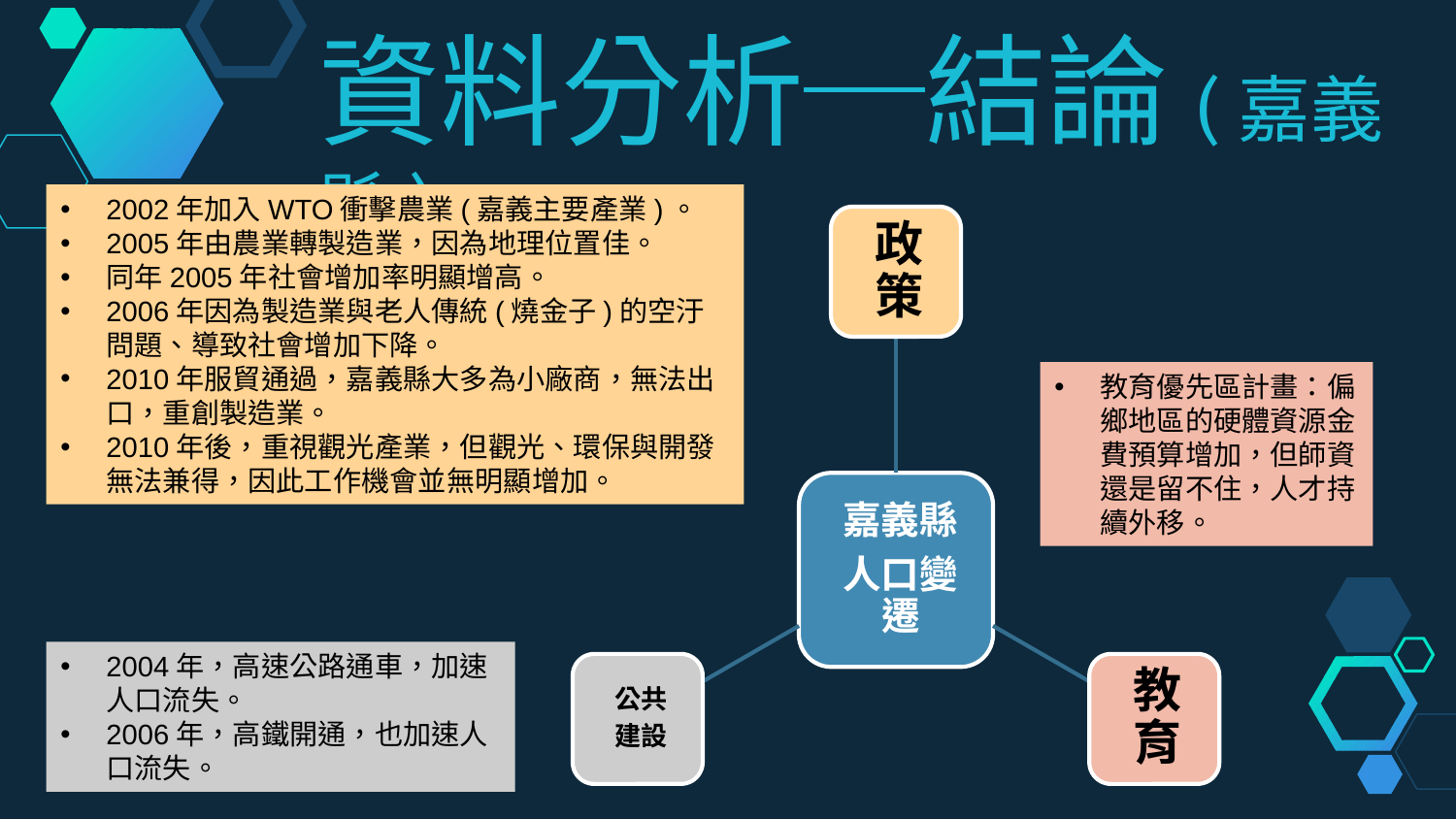

資料分析─結論(嘉義縣)
嘉義縣
人口變遷
政策
教育
公共
建設
2002年加入WTO衝擊農業(嘉義主要產業)。
2005年由農業轉製造業，因為地理位置佳。
同年2005年社會增加率明顯增高。
2006年因為製造業與老人傳統(燒金子)的空汙問題、導致社會增加下降。
2010年服貿通過，嘉義縣大多為小廠商，無法出口，重創製造業。
2010年後，重視觀光產業，但觀光、環保與開發無法兼得，因此工作機會並無明顯增加。
教育優先區計畫：偏鄉地區的硬體資源金費預算增加，但師資還是留不住，人才持續外移。
2004年，高速公路通車，加速人口流失。
2006年，高鐵開通，也加速人口流失。